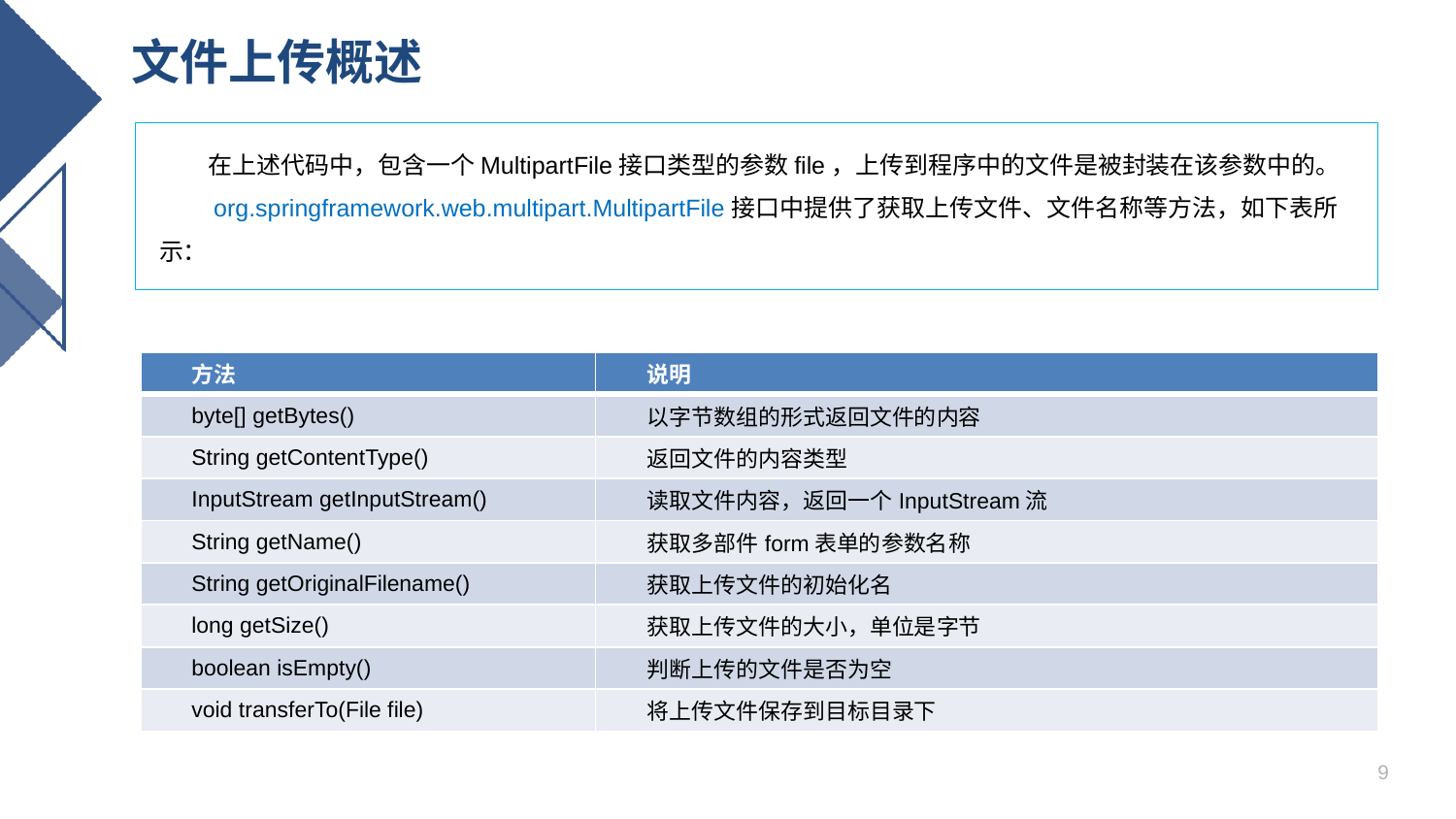

# 文件上传概述

        在上述代码中，包含一个MultipartFile接口类型的参数file，上传到程序中的文件是被封装在该参数中的。
        org.springframework.web.multipart.MultipartFile接口中提供了获取上传文件、文件名称等方法，如下表所示：
| 方法 | 说明 |
| --- | --- |
| byte[] getBytes() | 以字节数组的形式返回文件的内容 |
| String getContentType() | 返回文件的内容类型 |
| InputStream getInputStream() | 读取文件内容，返回一个InputStream流 |
| String getName() | 获取多部件form表单的参数名称 |
| String getOriginalFilename() | 获取上传文件的初始化名 |
| long getSize() | 获取上传文件的大小，单位是字节 |
| boolean isEmpty() | 判断上传的文件是否为空 |
| void transferTo(File file) | 将上传文件保存到目标目录下 |
9